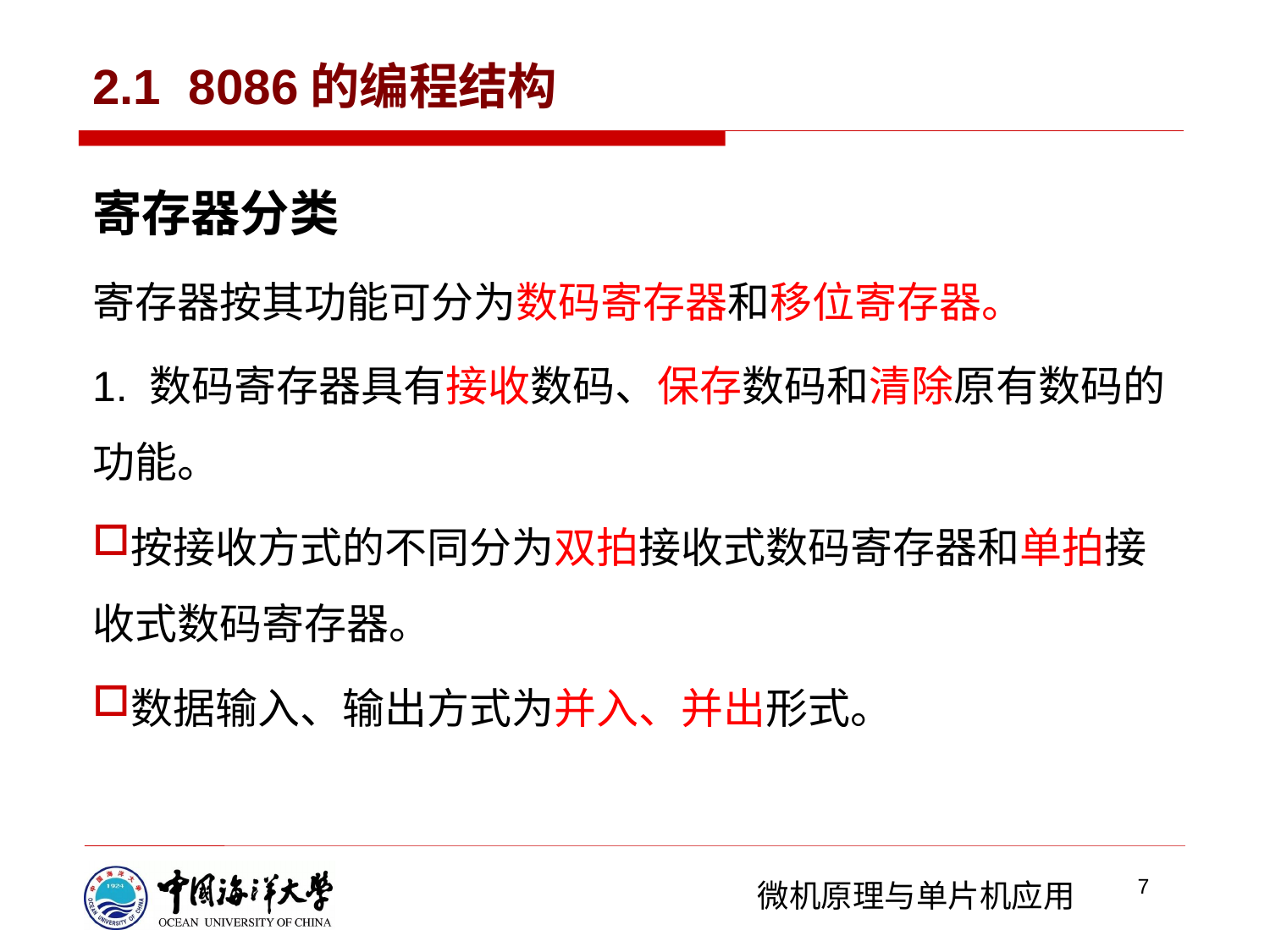

2.1  8086的编程结构
寄存器分类
寄存器按其功能可分为数码寄存器和移位寄存器。
1. 数码寄存器具有接收数码、保存数码和清除原有数码的功能。
按接收方式的不同分为双拍接收式数码寄存器和单拍接收式数码寄存器。
数据输入、输出方式为并入、并出形式。
7